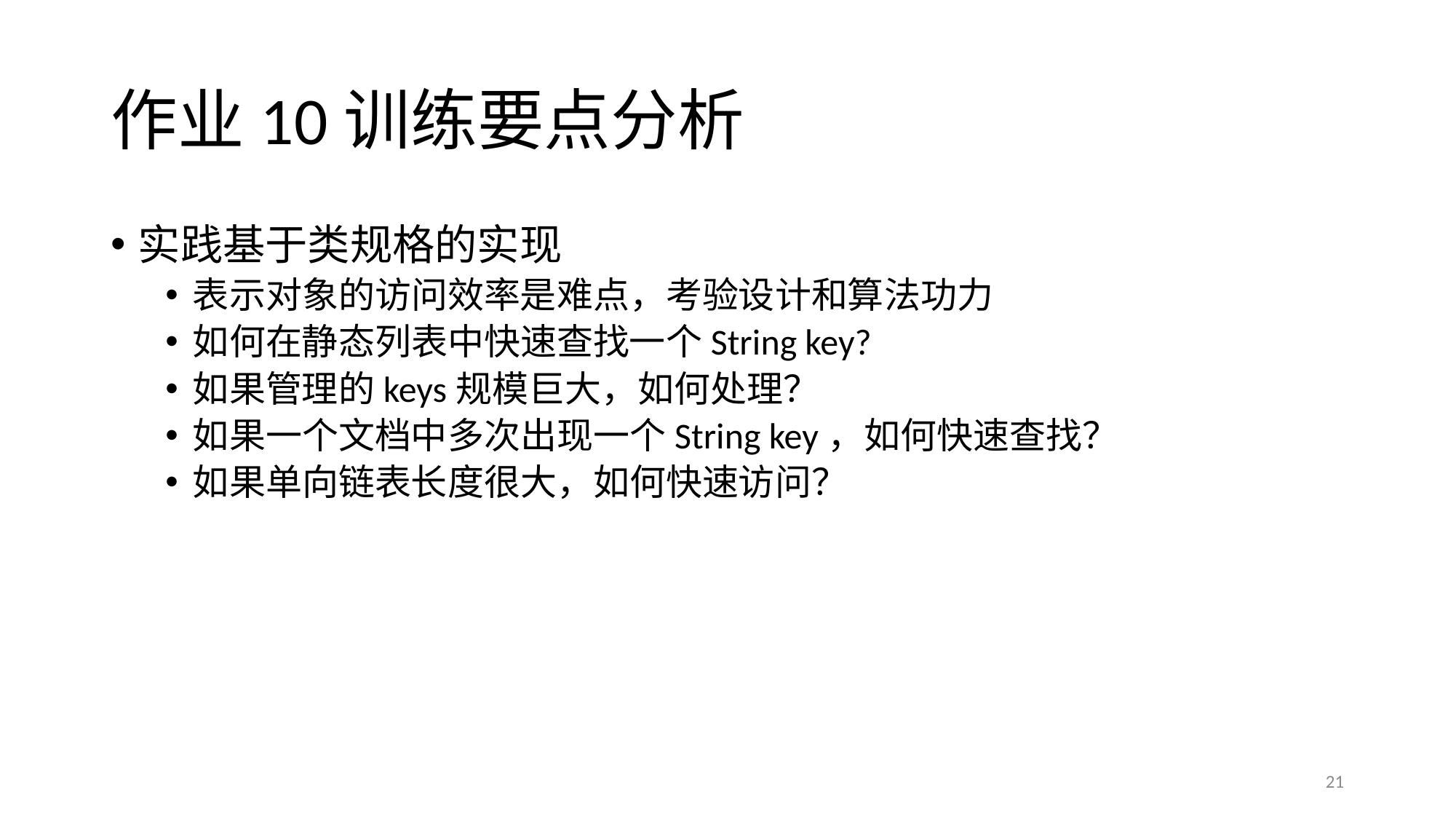

# 作业10训练要点分析
实践基于类规格的实现
表示对象的访问效率是难点，考验设计和算法功力
如何在静态列表中快速查找一个String key?
如果管理的keys规模巨大，如何处理？
如果一个文档中多次出现一个String key，如何快速查找？
如果单向链表长度很大，如何快速访问？

21